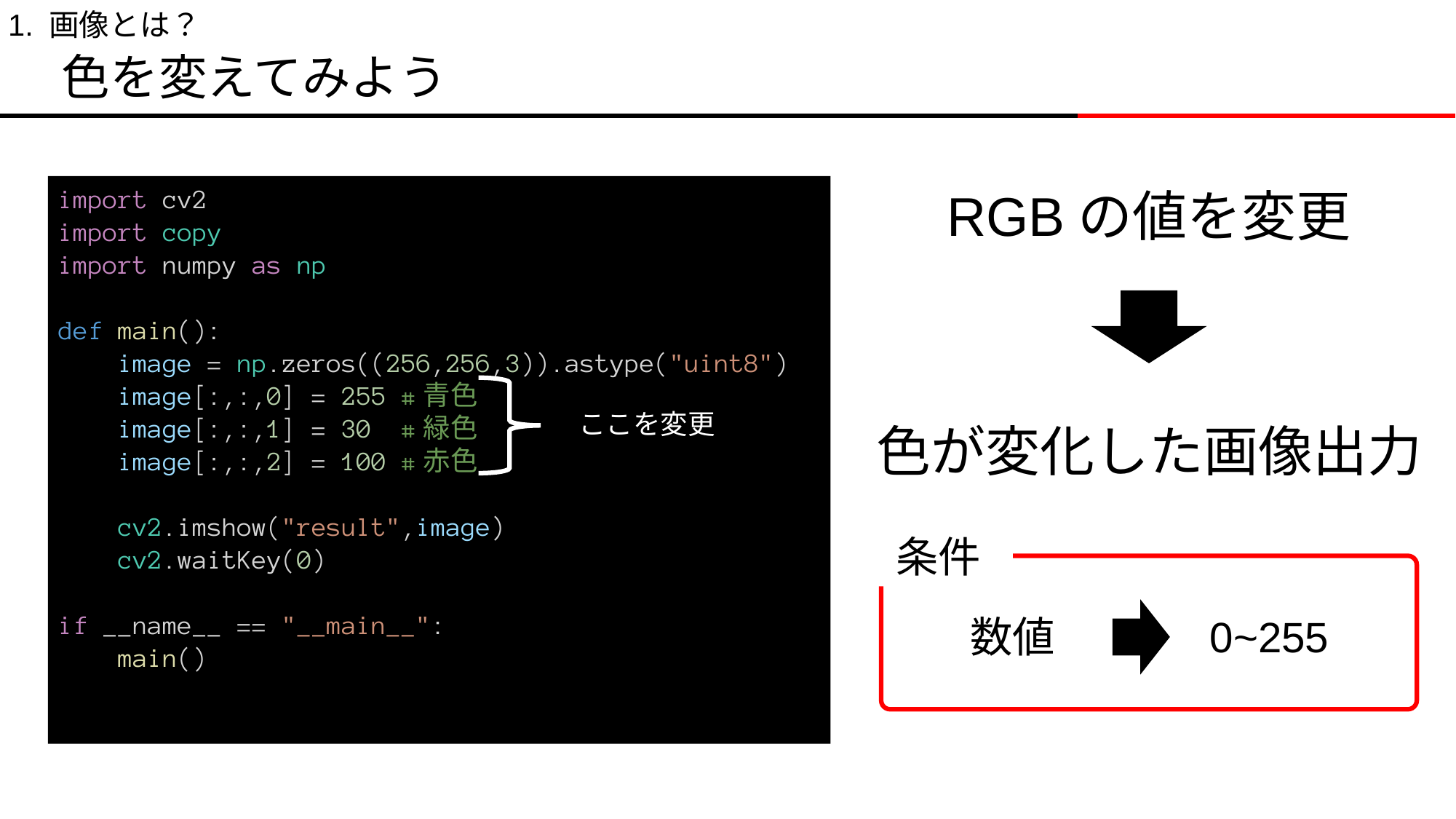

1. 画像とは？
色を変えてみよう
import cv2
import copy
import numpy as np
def main():
    image = np.zeros((256,256,3)).astype("uint8")
    image[:,:,0] = 255 #青色
    image[:,:,1] = 30  #緑色
    image[:,:,2] = 100 #赤色
    cv2.imshow("result",image)
    cv2.waitKey(0)
if __name__ == "__main__":
    main()

RGBの値を変更

ここを変更
色が変化した画像出力
条件

数値
0~255